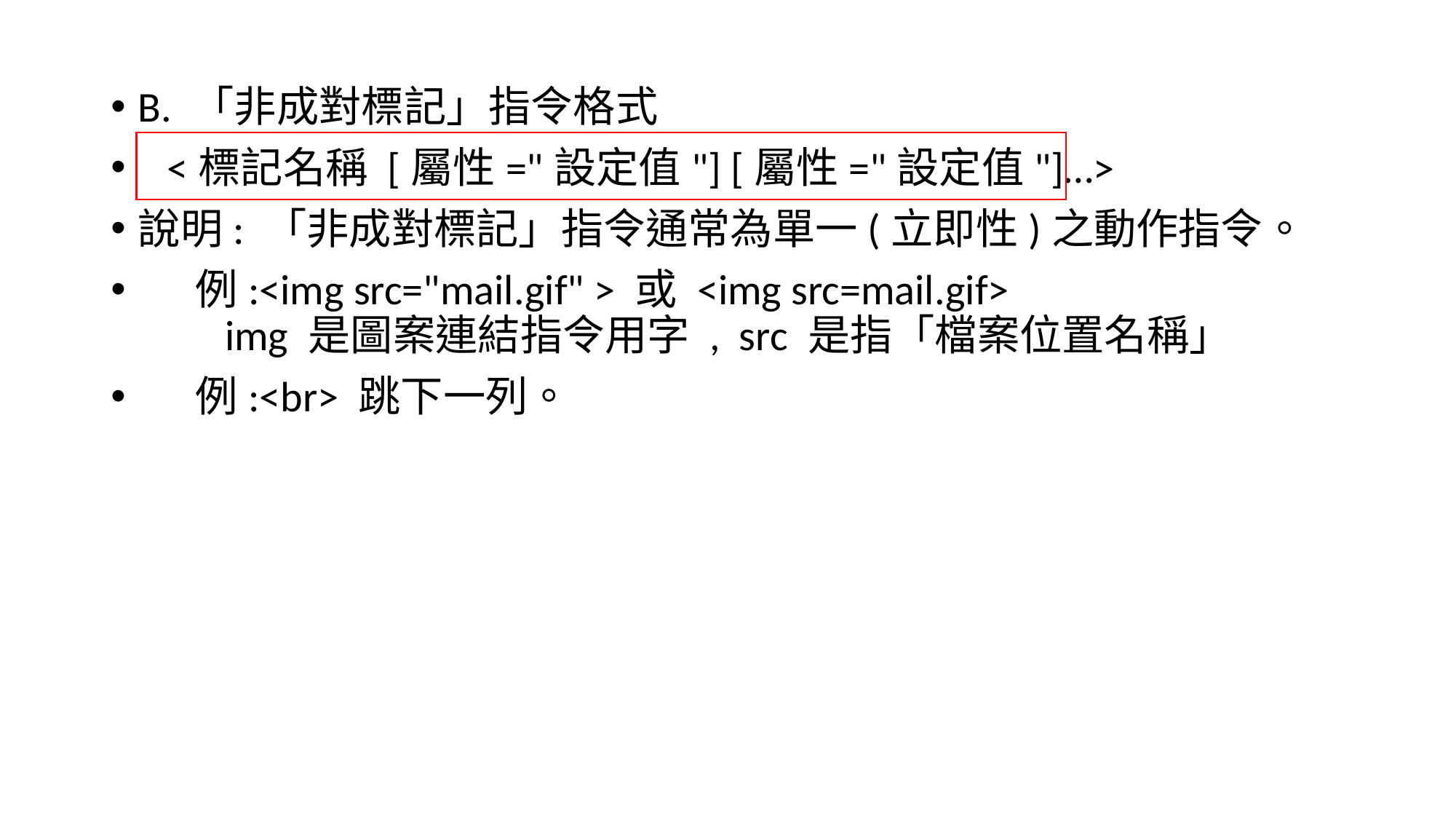

B. 「非成對標記」指令格式
   <標記名稱 [屬性="設定值"] [屬性="設定值"]…>
說明: 「非成對標記」指令通常為單一(立即性)之動作指令。
     例:<img src="mail.gif" > 或 <img src=mail.gif>
         img 是圖案連結指令用字 ,  src 是指「檔案位置名稱」
     例:<br> 跳下一列。